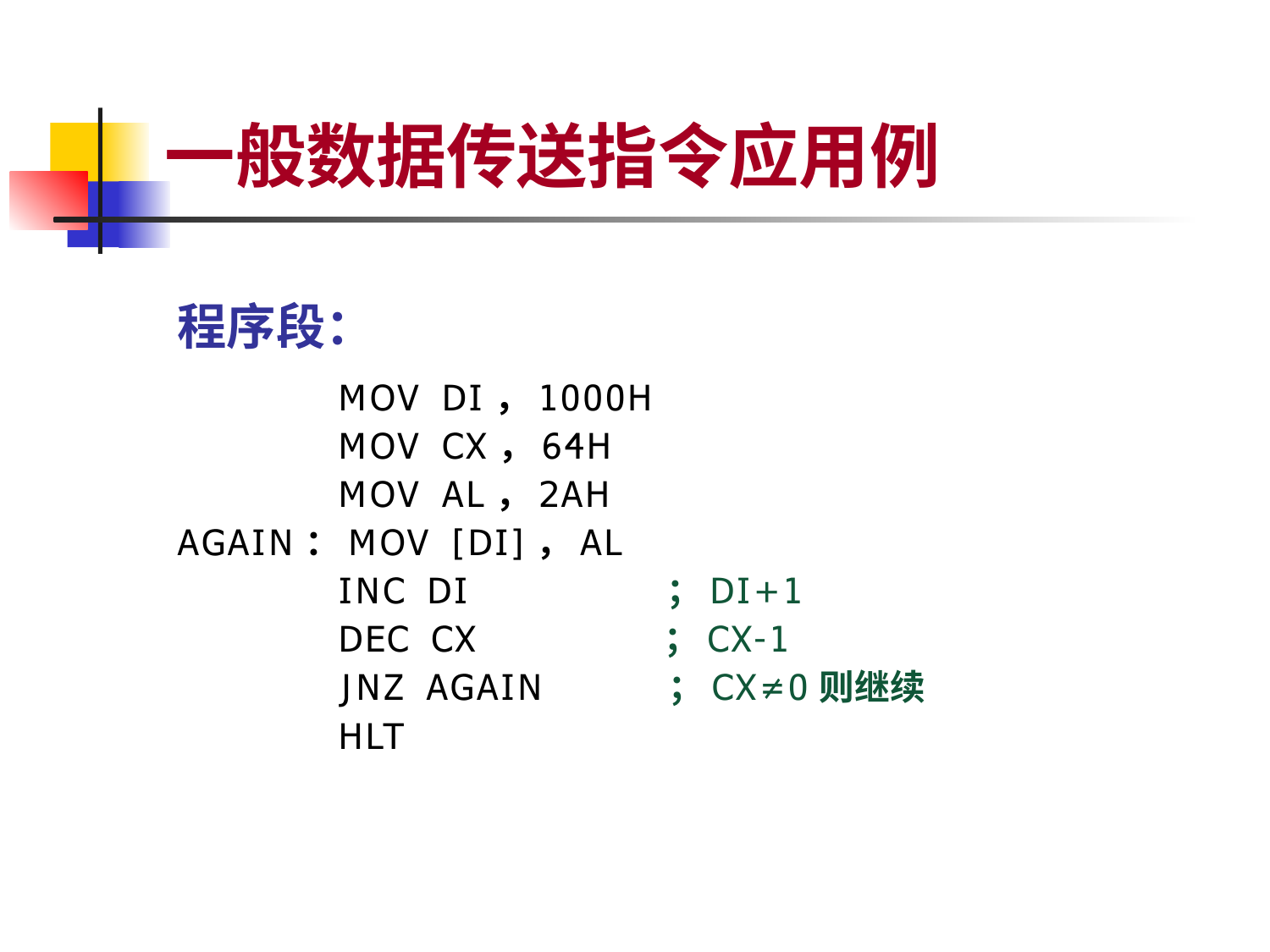

# 一般数据传送指令应用例
程序段：
MOV  DI，1000H
MOV  CX，64H
MOV  AL，2AH
AGAIN：MOV  [DI]，AL
INC  DI                  ；DI+1
DEC  CX                 ；CX-1
JNZ  AGAIN           ；CX≠0则继续
HLT
58